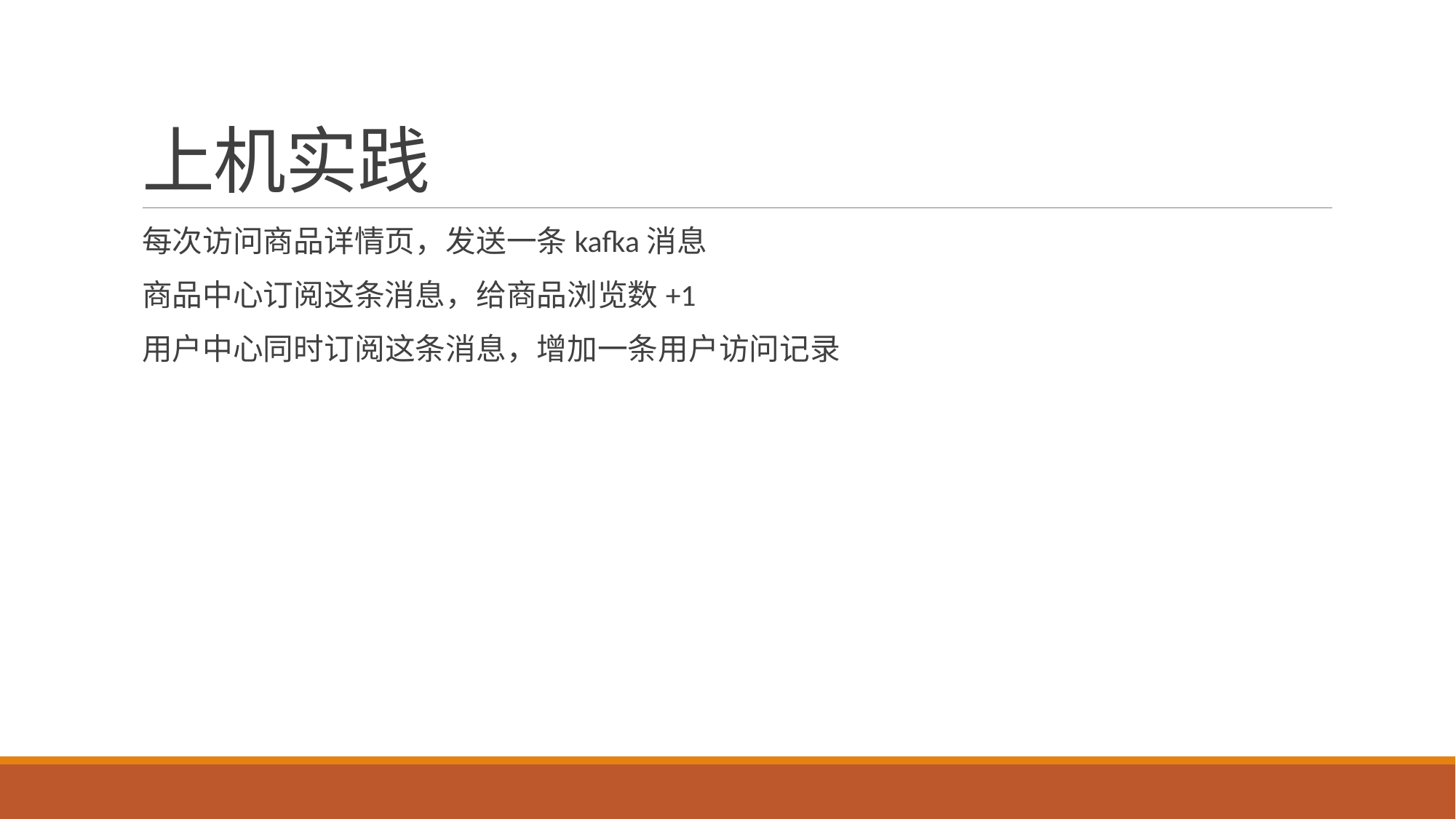

# 上机实践
每次访问商品详情页，发送一条kafka消息
商品中心订阅这条消息，给商品浏览数+1
用户中心同时订阅这条消息，增加一条用户访问记录